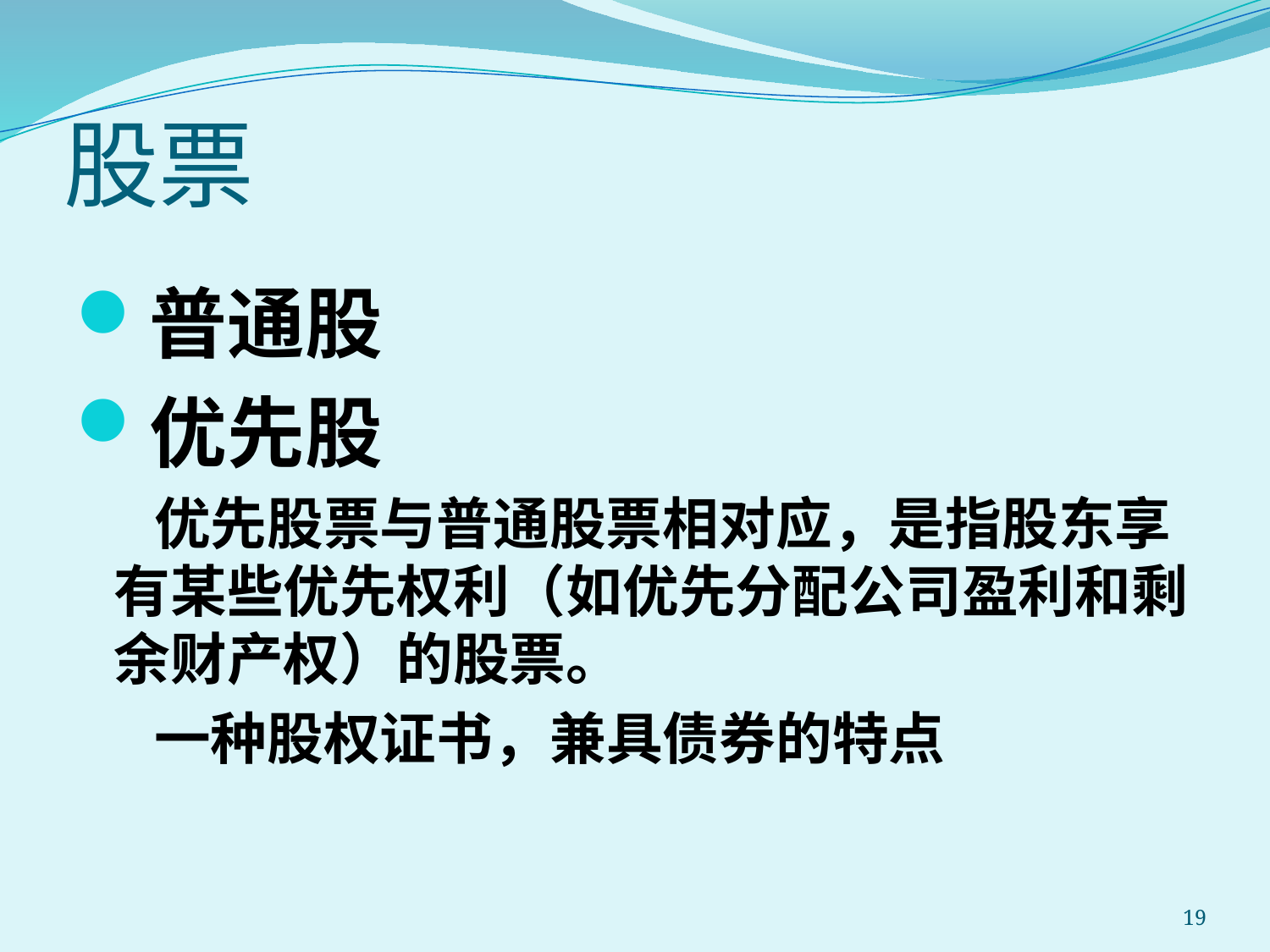

# 股票
普通股
优先股
     优先股票与普通股票相对应，是指股东享有某些优先权利（如优先分配公司盈利和剩余财产权）的股票。
     一种股权证书，兼具债券的特点

19